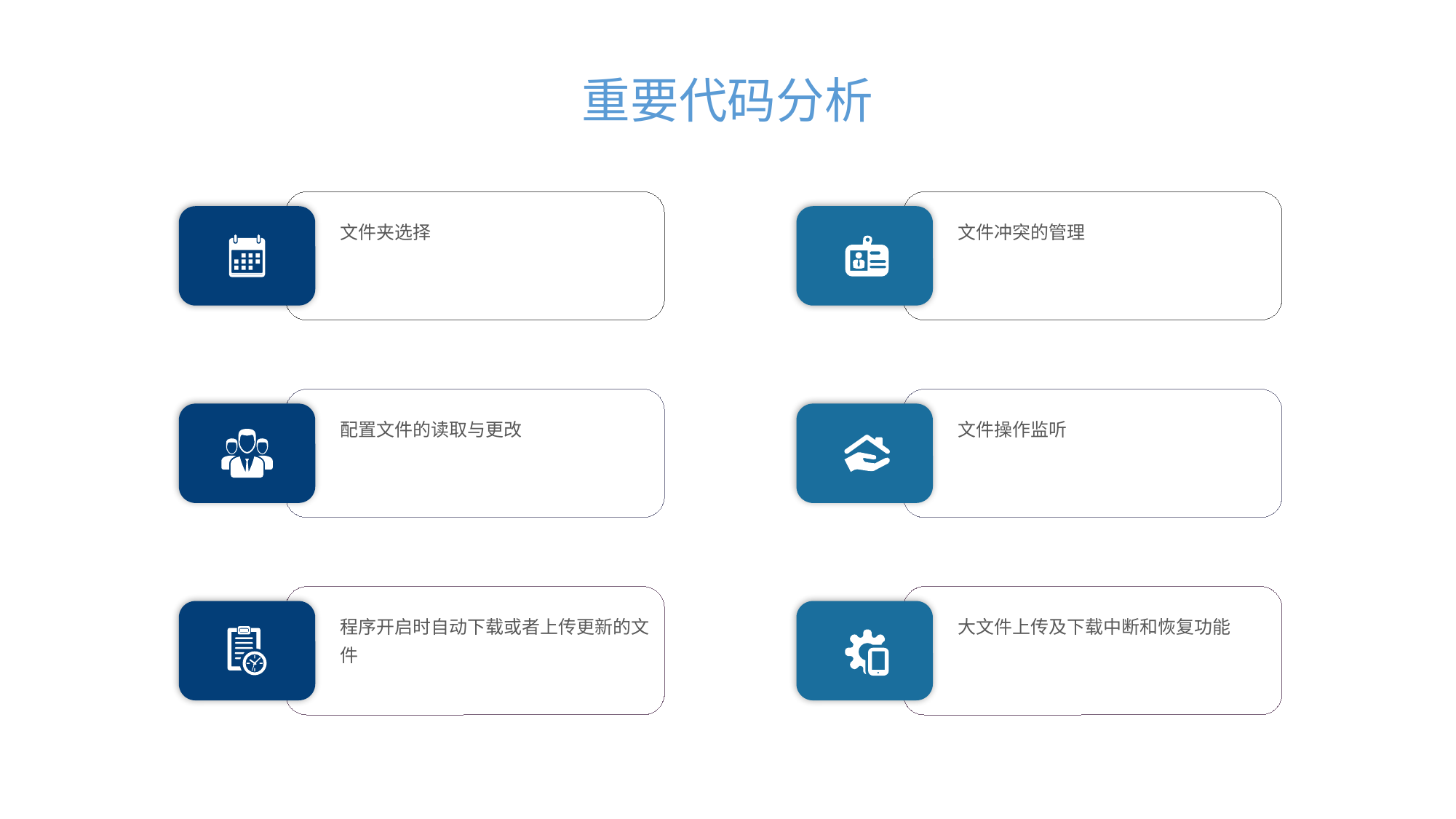

重要代码分析

文件夹选择

文件冲突的管理

配置文件的读取与更改

文件操作监听

程序开启时自动下载或者上传更新的文件

大文件上传及下载中断和恢复功能